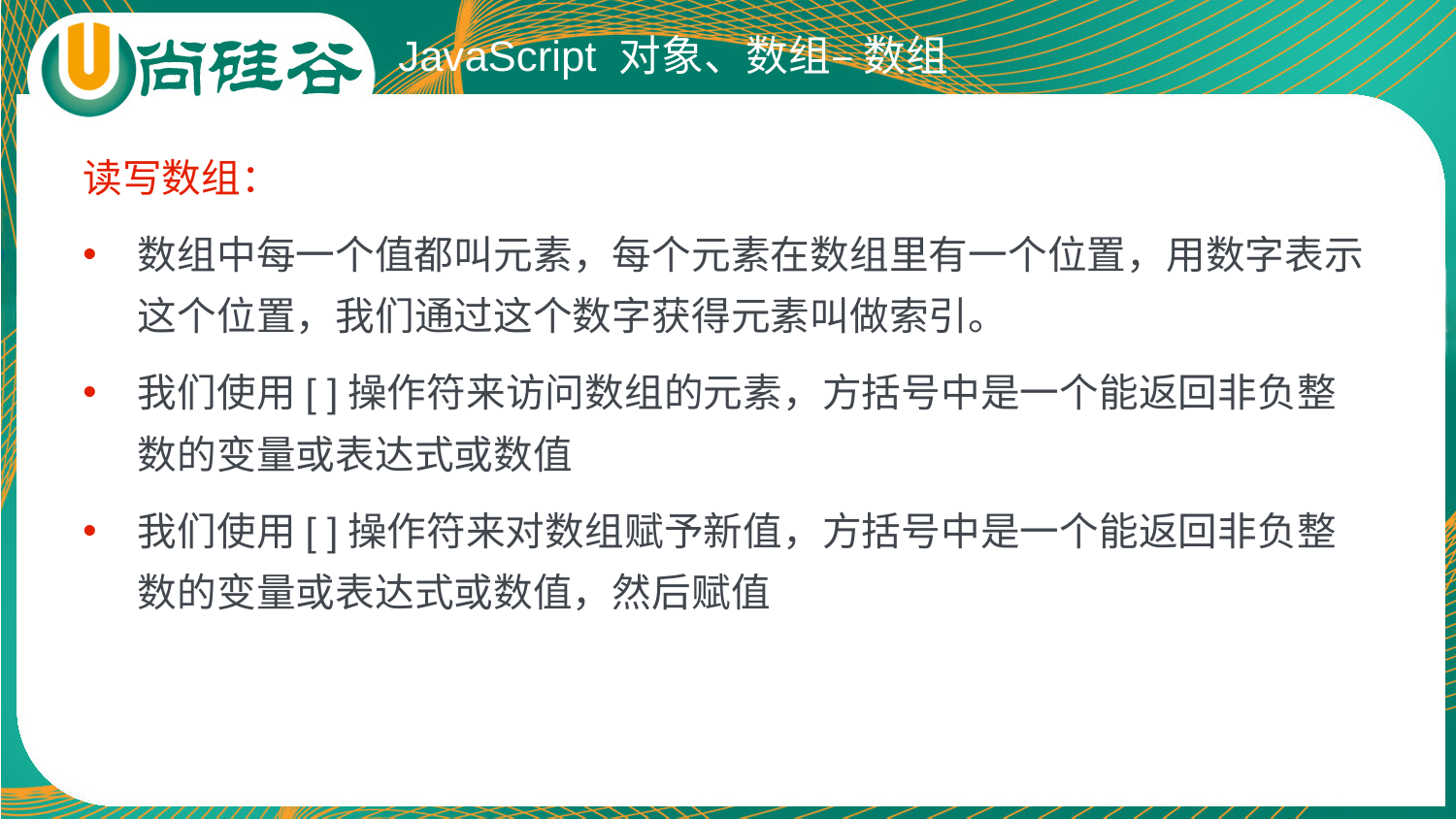

# JavaScript 对象、数组– 数组
读写数组：
数组中每一个值都叫元素，每个元素在数组里有一个位置，用数字表示这个位置，我们通过这个数字获得元素叫做索引。
我们使用[ ]操作符来访问数组的元素，方括号中是一个能返回非负整数的变量或表达式或数值
我们使用[ ]操作符来对数组赋予新值，方括号中是一个能返回非负整数的变量或表达式或数值，然后赋值